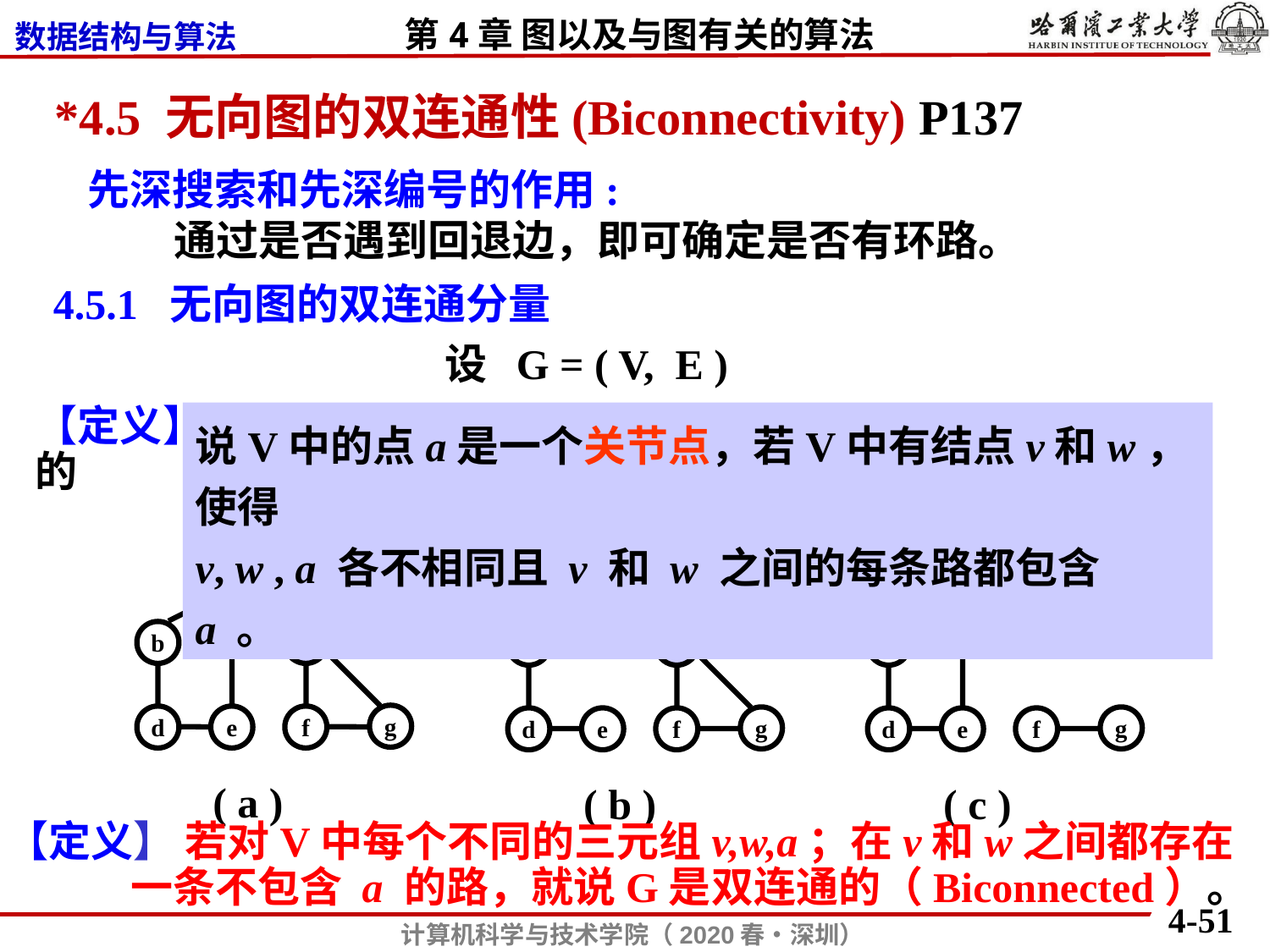

*4.5 无向图的双连通性(Biconnectivity) P137
先深搜索和先深编号的作用:
        通过是否遇到回退边，即可确定是否有环路。
4.5.1  无向图的双连通分量
设  G = ( V,  E )
【定义】   假若在删去顶点 v 以及和 v 相关联的边之后，将图的
                一个连同分量分割成两个或两个以上的连同分量，则
                称该结点为关节点。
a

b
c

g
d
e
f

( a )
a

b

g
d
e
f

( c )
b
c

g
d
e
f

( b )
【定义】 若对V中每个不同的三元组v,w,a；在v和w之间都存在
            一条不包含 a 的路，就说G是双连通的（Biconnected）。
说V中的点a是一个关节点，若V中有结点v和w，使得
v, w , a 各不相同且 v 和 w 之间的每条路都包含 a 。